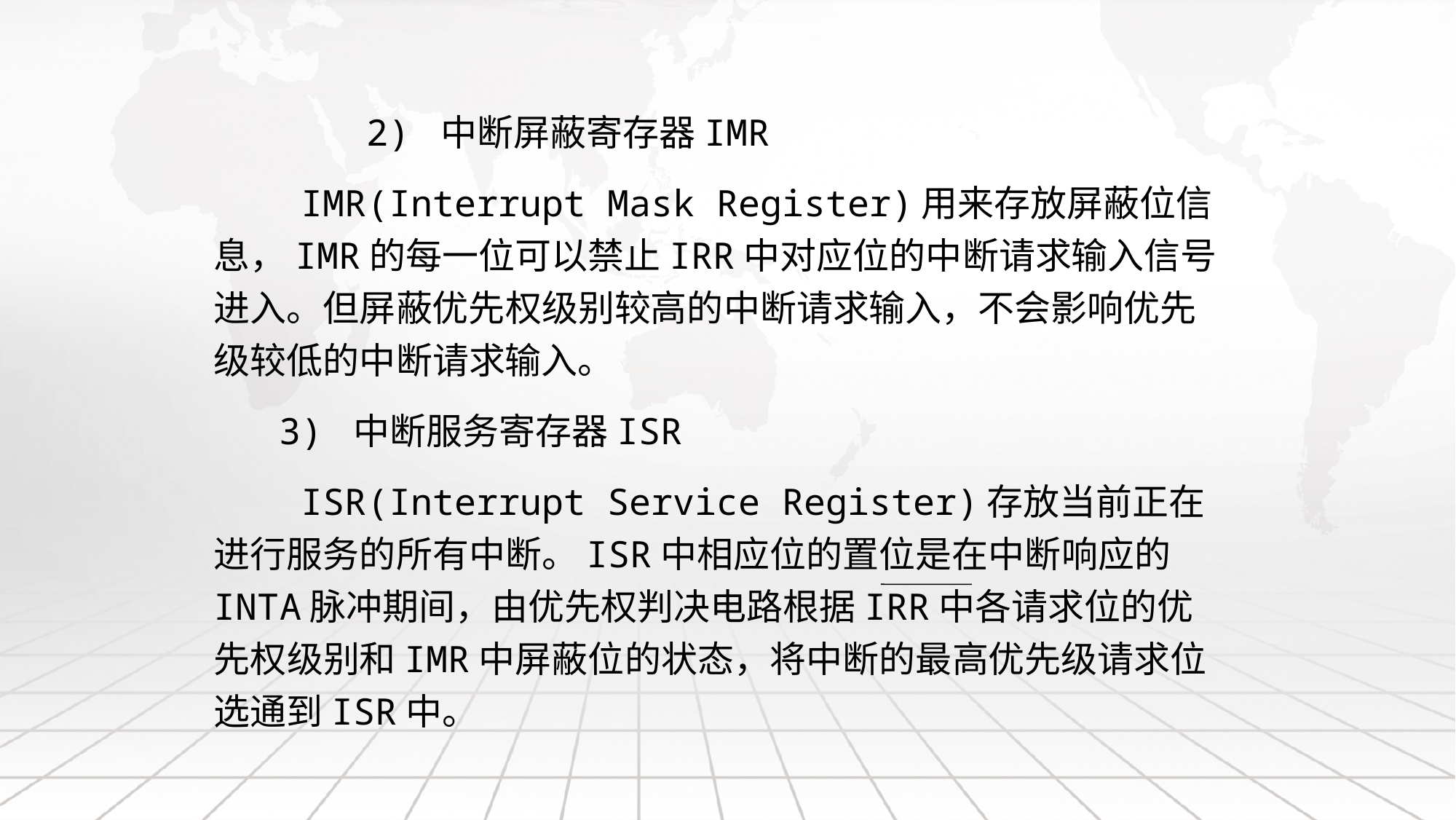

2) 中断屏蔽寄存器IMR
    IMR(Interrupt Mask Register)用来存放屏蔽位信息，IMR的每一位可以禁止IRR中对应位的中断请求输入信号进入。但屏蔽优先权级别较高的中断请求输入，不会影响优先级较低的中断请求输入。
   3) 中断服务寄存器ISR
    ISR(Interrupt Service Register)存放当前正在进行服务的所有中断。ISR中相应位的置位是在中断响应的INTA脉冲期间，由优先权判决电路根据IRR中各请求位的优先权级别和IMR中屏蔽位的状态，将中断的最高优先级请求位选通到ISR中。